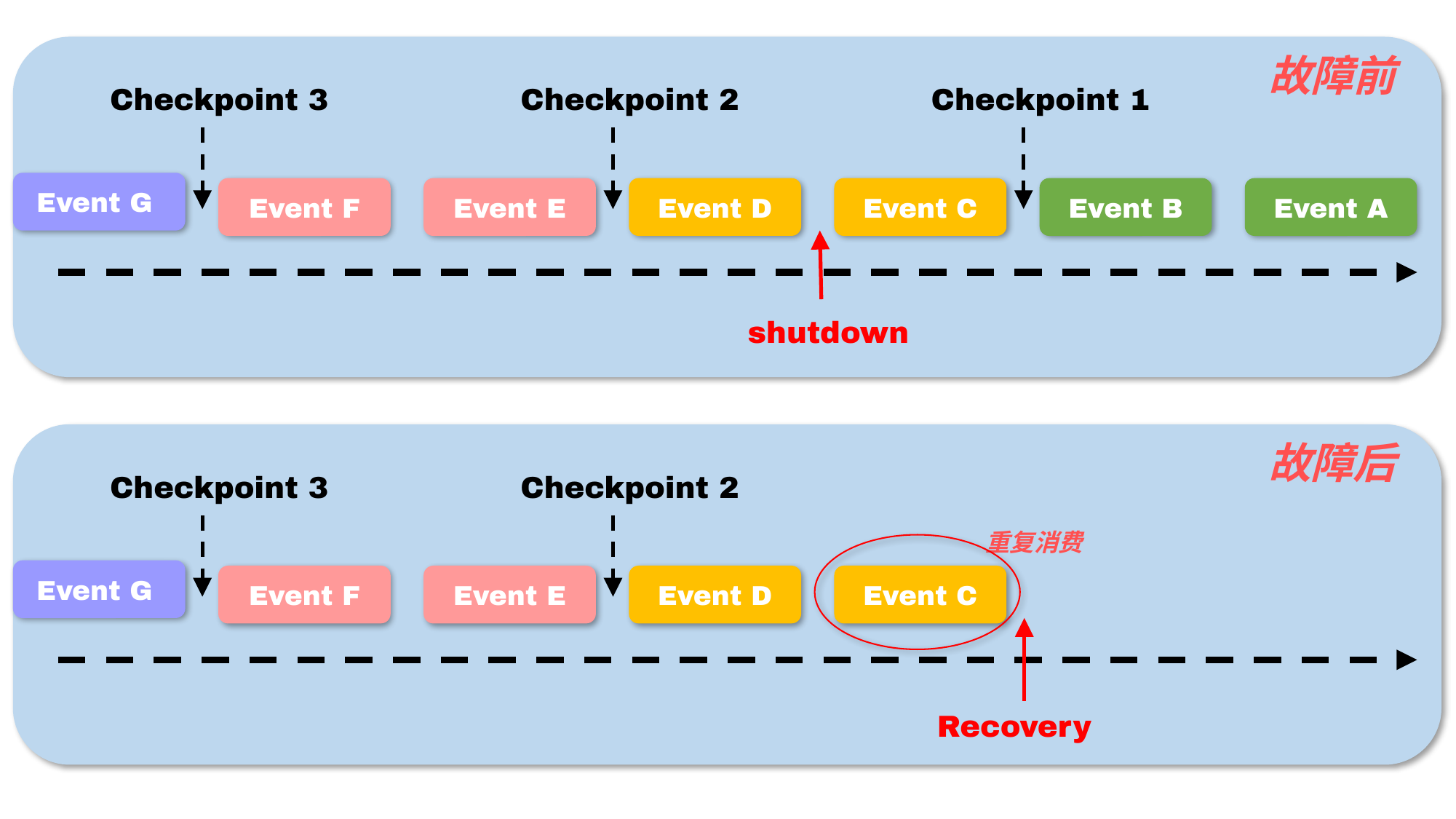

故障前
Checkpoint 3
Checkpoint 2
Checkpoint 1
Event G
Event F
Event E
Event D
Event C
Event B
Event A
shutdown

故障后
Checkpoint 3
Checkpoint 2
重复消费
Event G
Event F
Event E
Event D
Event C
Recovery